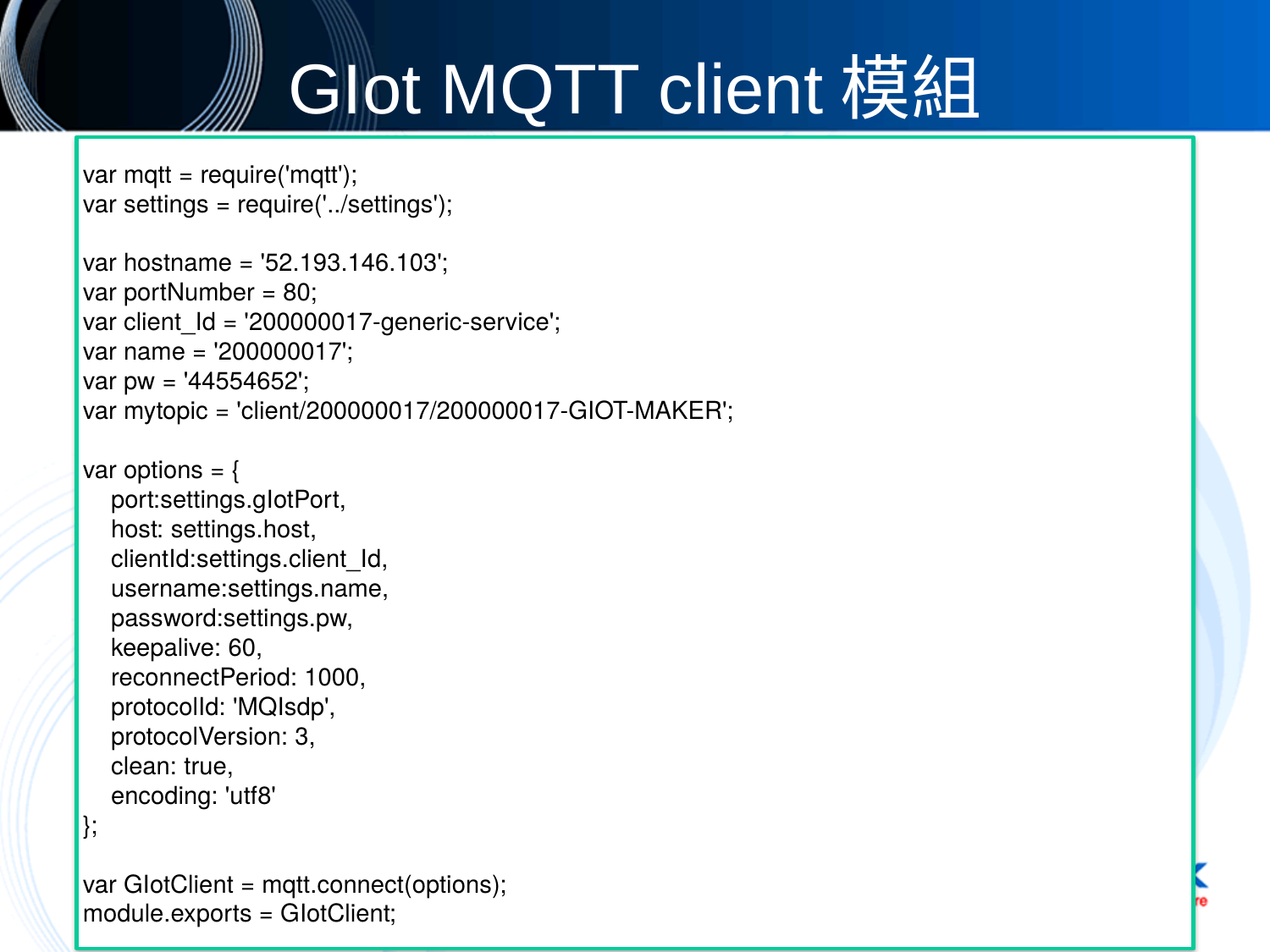

# GIot MQTT client模組

var mqtt = require('mqtt');
var settings = require('../settings');

var hostname = '52.193.146.103';
var portNumber = 80;
var client_Id = '200000017-generic-service';
var name = '200000017';
var pw = '44554652';
var mytopic = 'client/200000017/200000017-GIOT-MAKER';

var options = {
    port:settings.gIotPort,
    host: settings.host,
    clientId:settings.client_Id,
    username:settings.name,
    password:settings.pw,
    keepalive: 60,
    reconnectPeriod: 1000,
    protocolId: 'MQIsdp',
    protocolVersion: 3,
    clean: true,
    encoding: 'utf8'
};

var GIotClient = mqtt.connect(options);
module.exports = GIotClient;